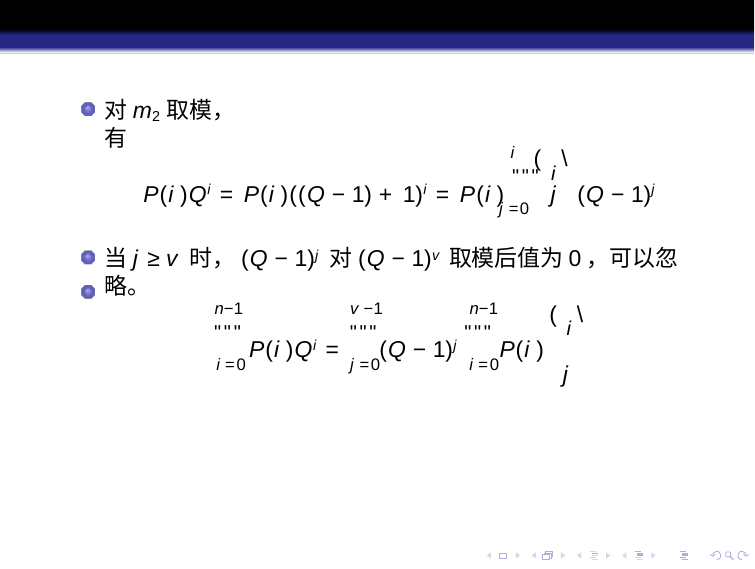

对m2取模，有
(i \
i
P(i )Qi  = P(i )((Q − 1) + 1)i  = P(i ) """	(Q − 1)j
j
j =0
当j ≥ v 时，(Q − 1)j 对(Q − 1)v 取模后值为0，可以忽略。
(i \

j
n−1	v −1	n−1
""" P(i )Qi  = """(Q − 1)j """ P(i )
i =0
j =0
i =0